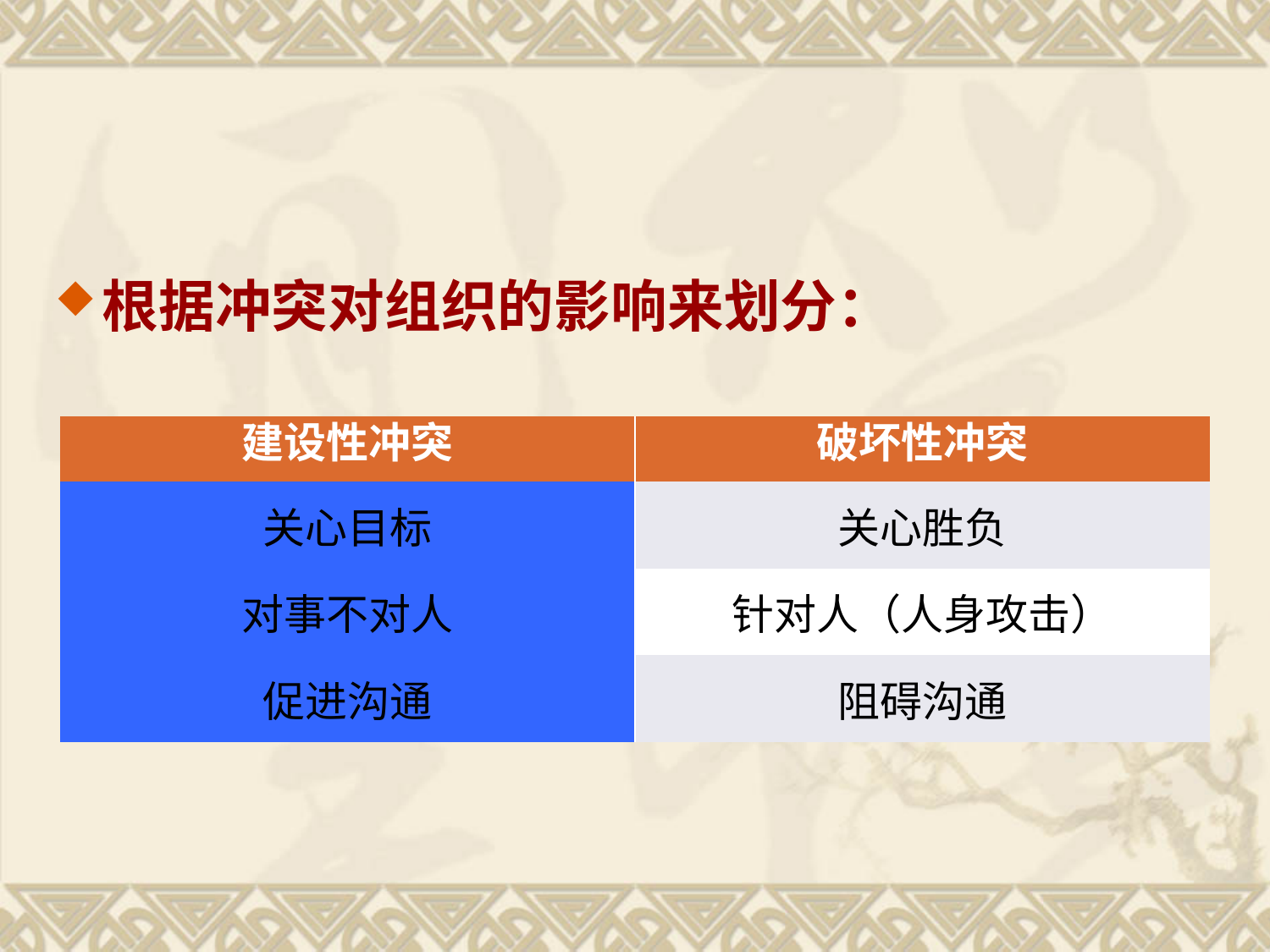

#
根据冲突对组织的影响来划分：
| 建设性冲突 | 破坏性冲突 |
| --- | --- |
| 关心目标 | 关心胜负 |
| 对事不对人 | 针对人（人身攻击） |
| 促进沟通 | 阻碍沟通 |